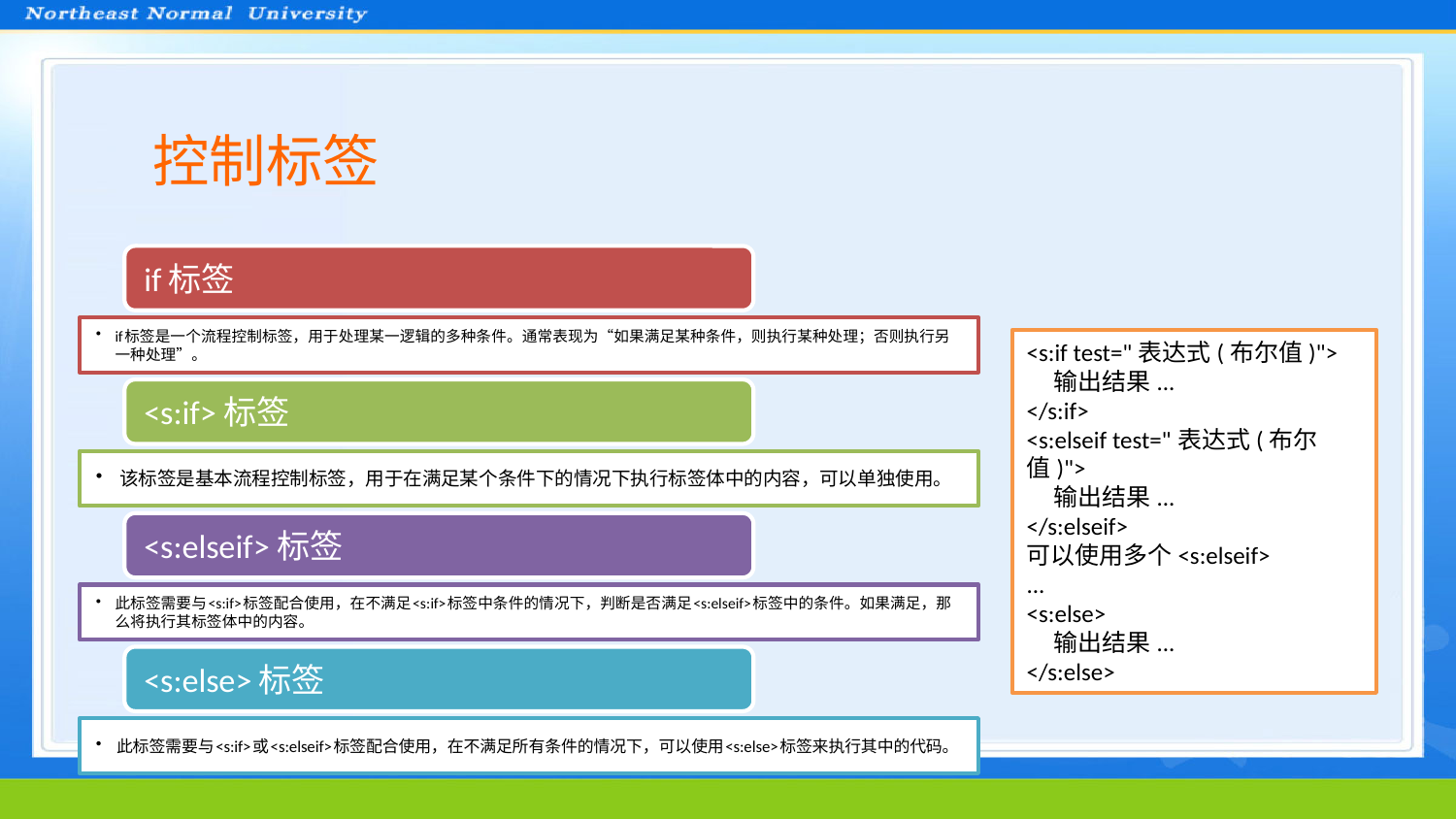

控制标签
if标签
<s:if>标签
<s:elseif>标签
<s:else>标签
此标签需要与<s:if>或<s:elseif>标签配合使用，在不满足所有条件的情况下，可以使用<s:else>标签来执行其中的代码。
此标签需要与<s:if>标签配合使用，在不满足<s:if>标签中条件的情况下，判断是否满足<s:elseif>标签中的条件。如果满足，那么将执行其标签体中的内容。
该标签是基本流程控制标签，用于在满足某个条件下的情况下执行标签体中的内容，可以单独使用。
if标签是一个流程控制标签，用于处理某一逻辑的多种条件。通常表现为“如果满足某种条件，则执行某种处理；否则执行另一种处理”。
<s:if test="表达式(布尔值)">
    输出结果...
</s:if>
<s:elseif test="表达式(布尔值)">
    输出结果...
</s:elseif>
可以使用多个<s:elseif>
...
<s:else>
    输出结果...
</s:else>